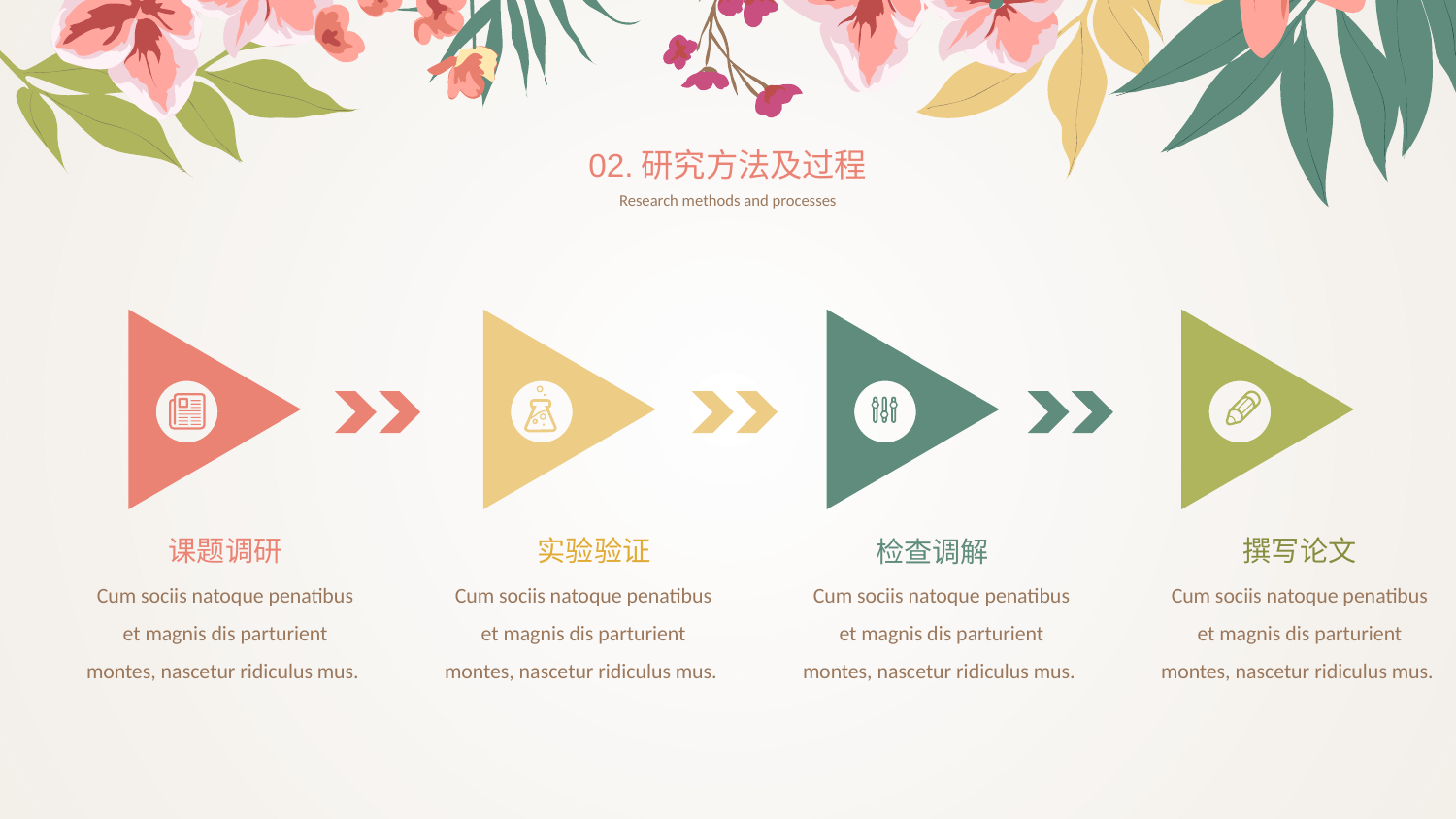

02.研究方法及过程
Research methods and processes

课题调研
实验验证
撰写论文
检查调解
Cum sociis natoque penatibus et magnis dis parturient montes, nascetur ridiculus mus.
Cum sociis natoque penatibus et magnis dis parturient montes, nascetur ridiculus mus.
Cum sociis natoque penatibus et magnis dis parturient montes, nascetur ridiculus mus.
Cum sociis natoque penatibus et magnis dis parturient montes, nascetur ridiculus mus.